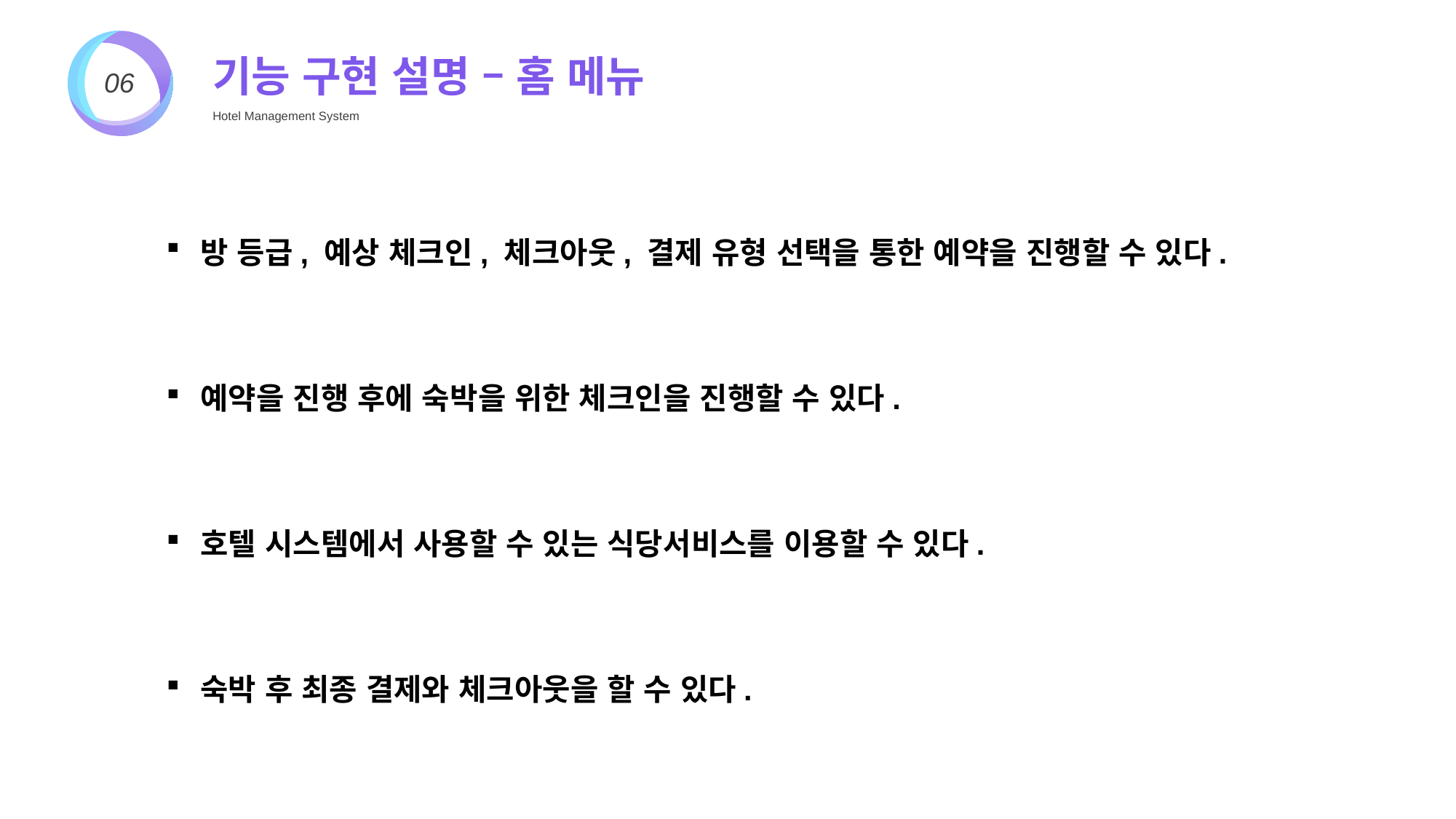

기능 구현 설명 – 홈 메뉴
Hotel Management System

06

방 등급, 예상 체크인, 체크아웃, 결제 유형 선택을 통한 예약을 진행할 수 있다.

예약을 진행 후에 숙박을 위한 체크인을 진행할 수 있다.

호텔 시스템에서 사용할 수 있는 식당서비스를 이용할 수 있다.

숙박 후 최종 결제와 체크아웃을 할 수 있다.